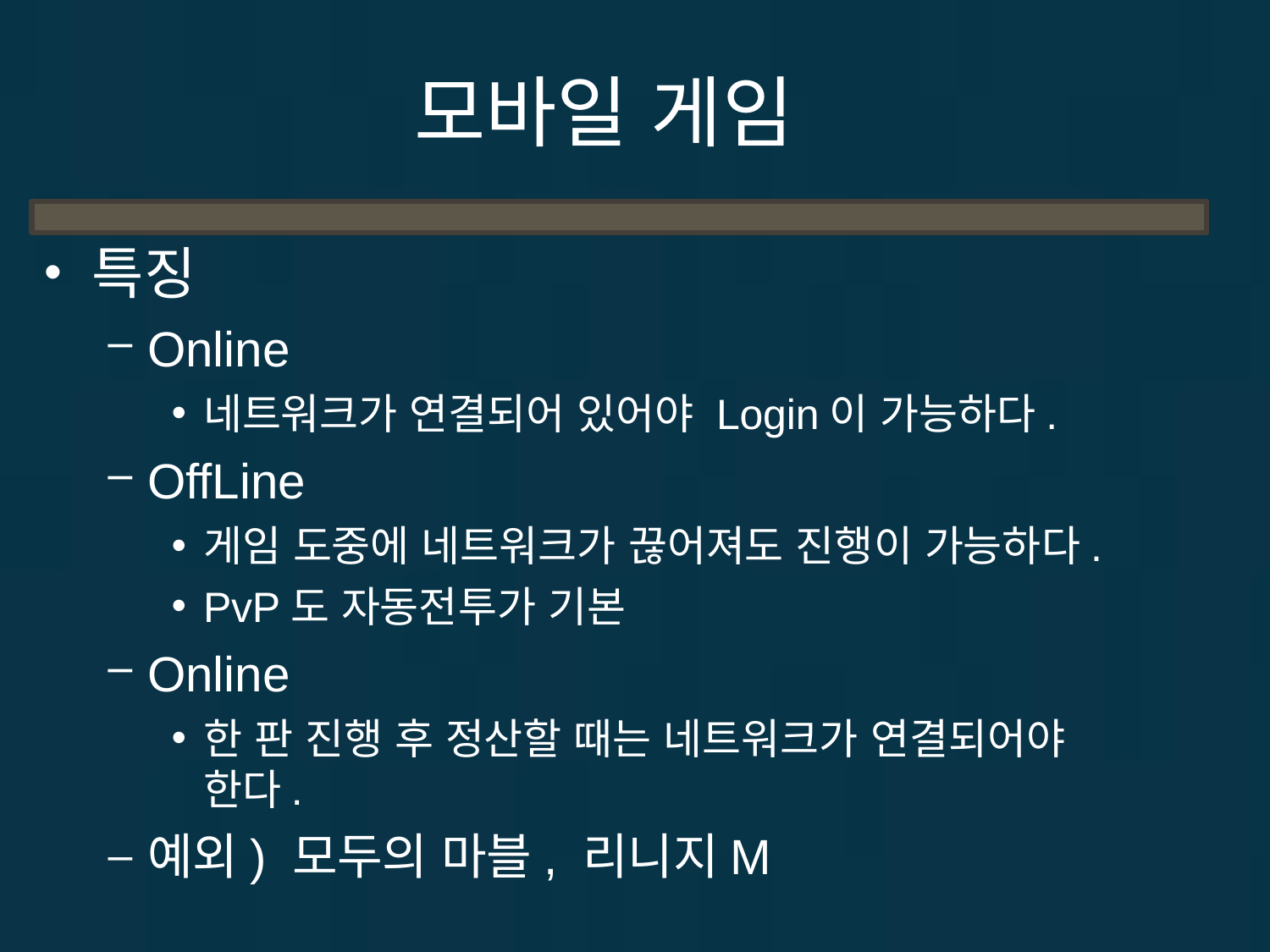

# 모바일 게임

특징
Online
네트워크가 연결되어 있어야 Login이 가능하다.
OffLine
게임 도중에 네트워크가 끊어져도 진행이 가능하다.
PvP도 자동전투가 기본
Online
한 판 진행 후 정산할 때는 네트워크가 연결되어야  한다.
예외) 모두의 마블, 리니지M